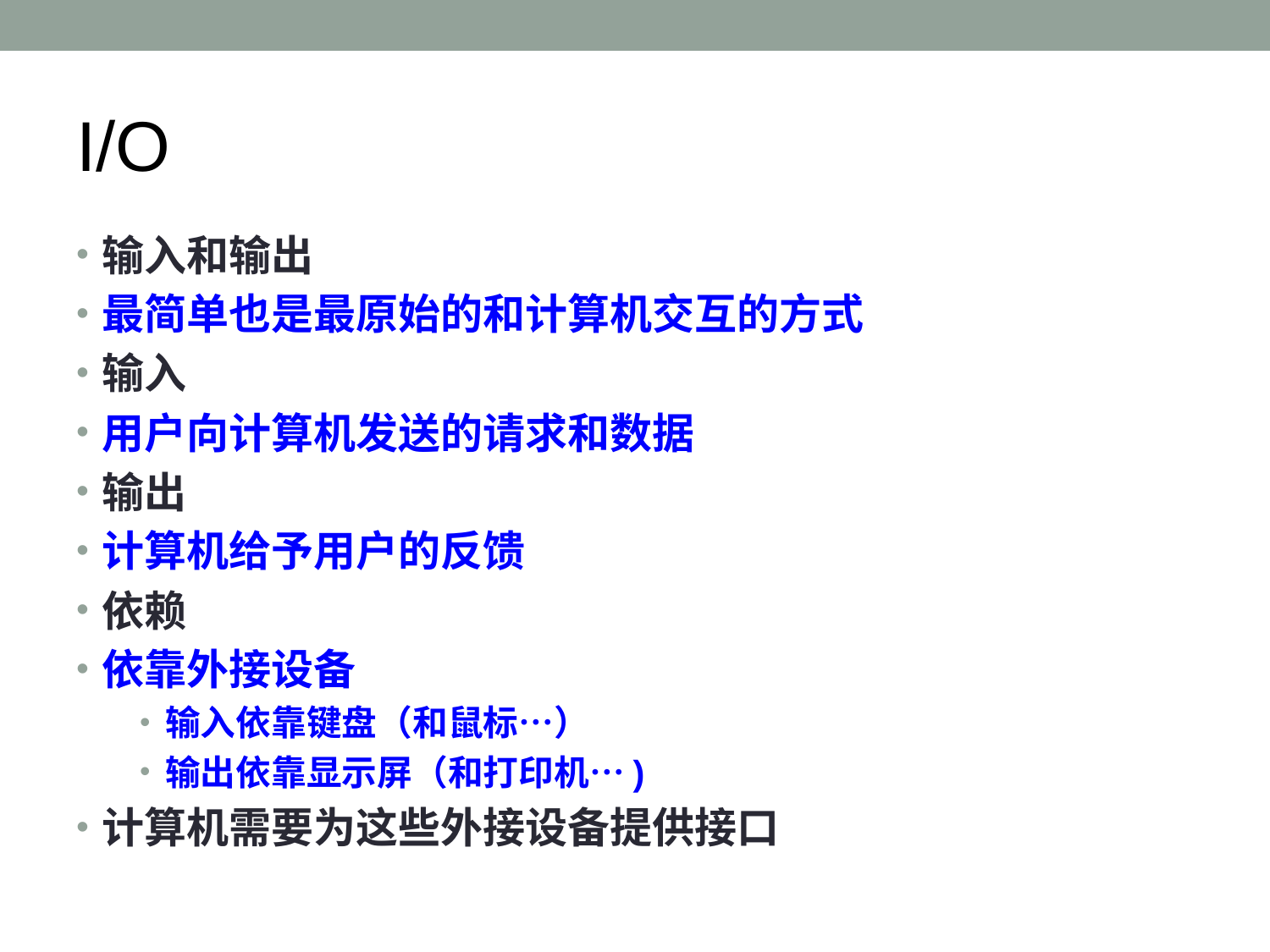

I/O
输入和输出
最简单也是最原始的和计算机交互的方式
输入
用户向计算机发送的请求和数据
输出
计算机给予用户的反馈
依赖
依靠外接设备
输入依靠键盘（和鼠标…）
输出依靠显示屏（和打印机…)
计算机需要为这些外接设备提供接口